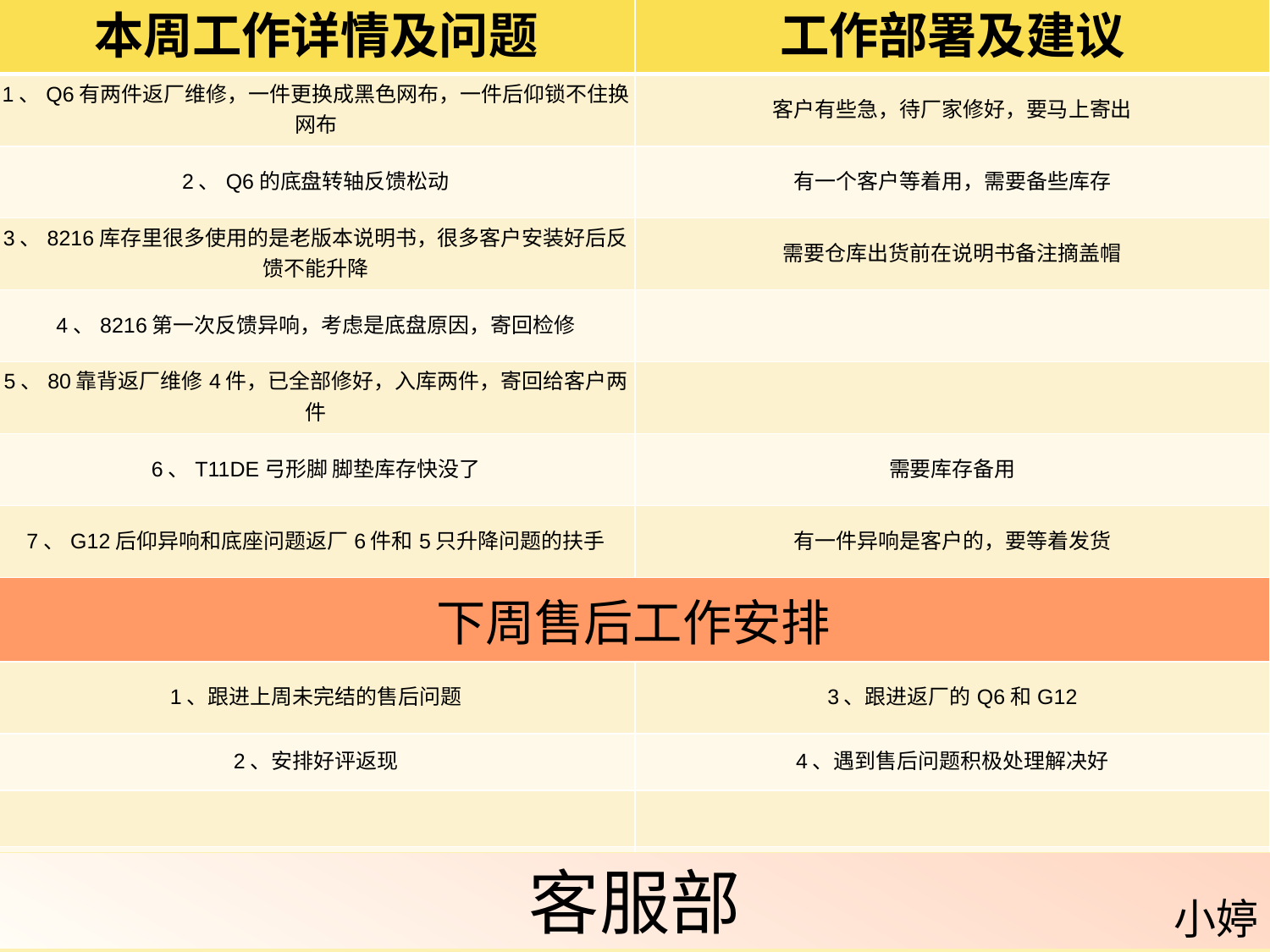

| 本周工作详情及问题 | 工作部署及建议 |
| --- | --- |
| 1、Q6有两件返厂维修，一件更换成黑色网布，一件后仰锁不住换网布 | 客户有些急，待厂家修好，要马上寄出 |
| 2、Q6的底盘转轴反馈松动 | 有一个客户等着用，需要备些库存 |
| 3、8216库存里很多使用的是老版本说明书，很多客户安装好后反馈不能升降 | 需要仓库出货前在说明书备注摘盖帽 |
| 4、8216第一次反馈异响，考虑是底盘原因，寄回检修 |  |
| 5、80靠背返厂维修4件，已全部修好，入库两件，寄回给客户两件 |  |
| 6、T11DE弓形脚 脚垫库存快没了 | 需要库存备用 |
| 7、G12后仰异响和底座问题返厂6件和5只升降问题的扶手 | 有一件异响是客户的，要等着发货 |
| 下周售后工作安排 |  |
| 1、跟进上周未完结的售后问题 | 3、跟进返厂的Q6和G12 |
| 2、安排好评返现 | 4、遇到售后问题积极处理解决好 |
|  |  |
|  |  |
客服部
小婷